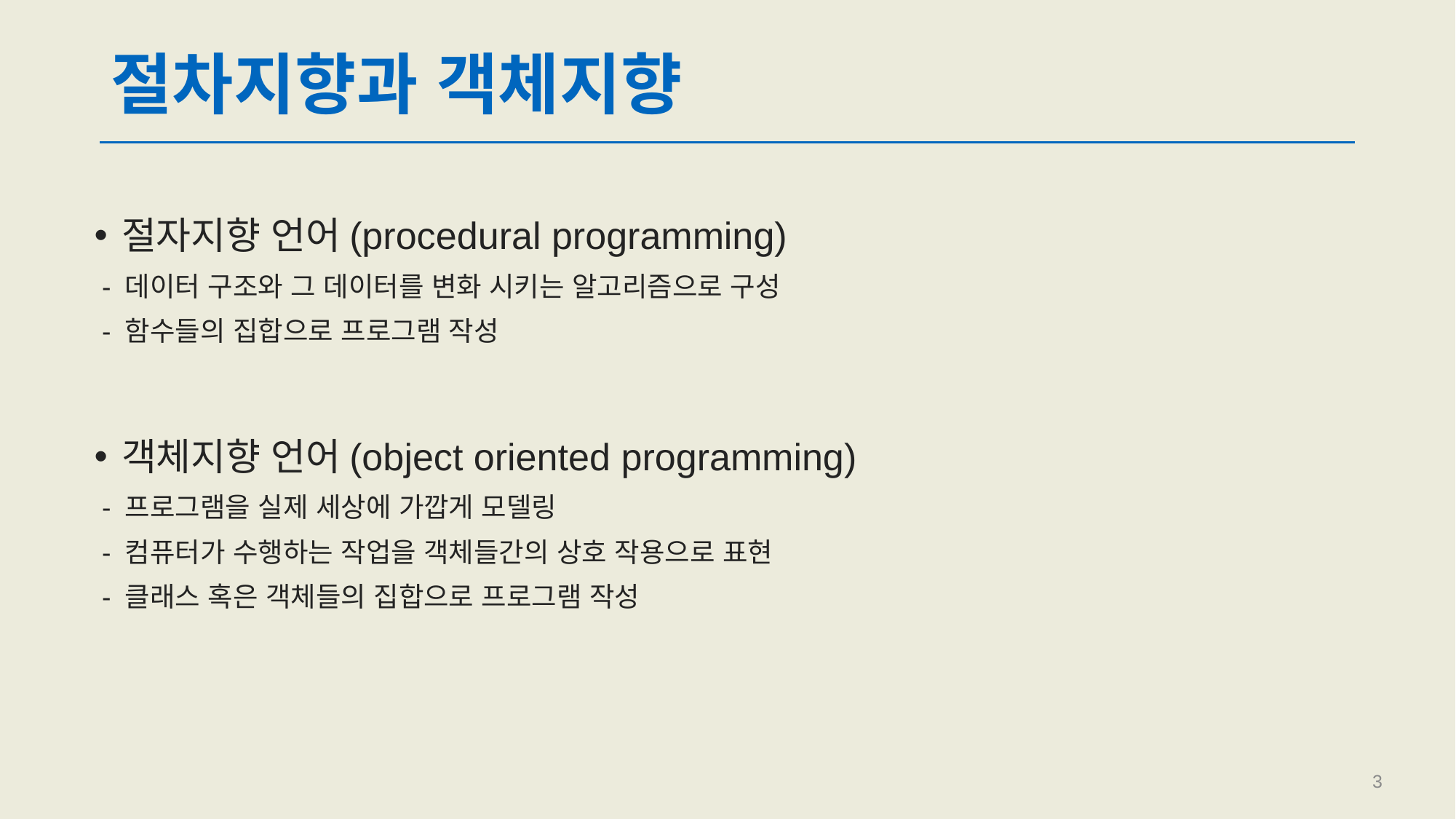

# 절차지향과 객체지향
절자지향 언어(procedural programming)
 - 데이터 구조와 그 데이터를 변화 시키는 알고리즘으로 구성
 - 함수들의 집합으로 프로그램 작성
객체지향 언어(object oriented programming)
 - 프로그램을 실제 세상에 가깝게 모델링
 - 컴퓨터가 수행하는 작업을 객체들간의 상호 작용으로 표현
 - 클래스 혹은 객체들의 집합으로 프로그램 작성
3